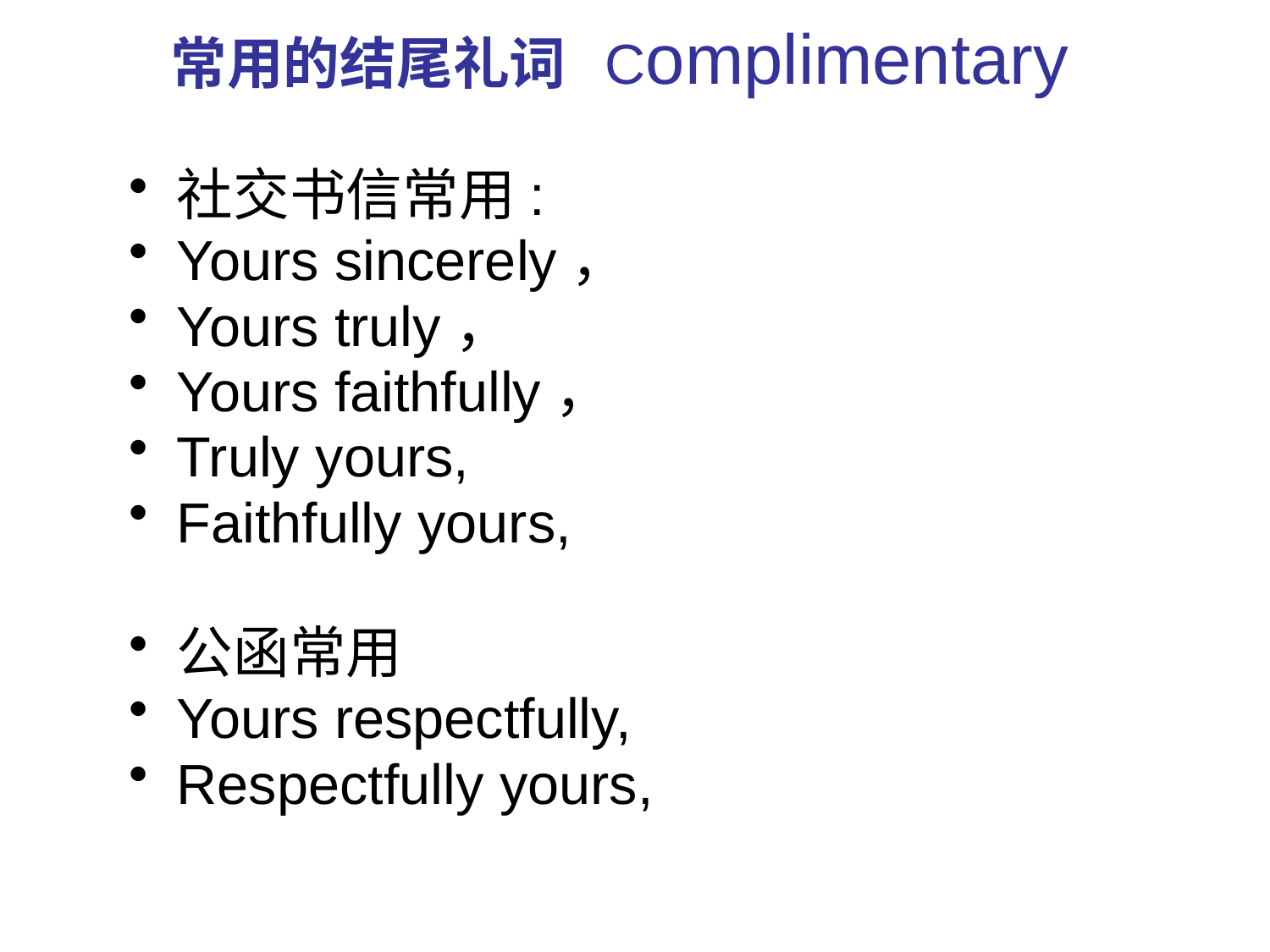

# 常用的结尾礼词  Complimentary Close

社交书信常用:
Yours sincerely，
Yours truly，
Yours faithfully，
Truly yours,
Faithfully yours,

公函常用
Yours respectfully,
Respectfully yours,